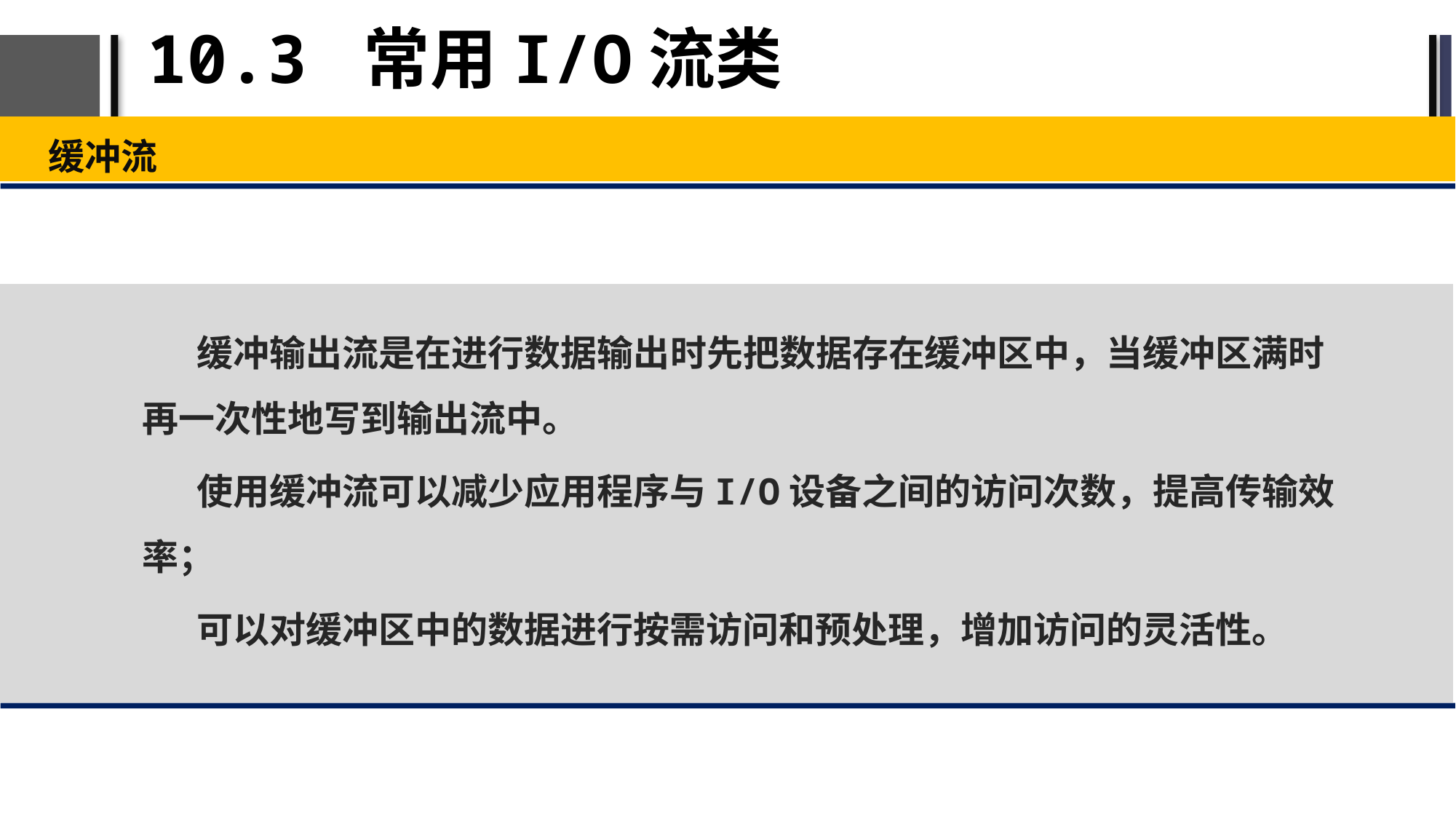

# 10.3 常用I/O流类

缓冲流

缓冲输出流是在进行数据输出时先把数据存在缓冲区中，当缓冲区满时再一次性地写到输出流中。
使用缓冲流可以减少应用程序与I/O设备之间的访问次数，提高传输效率；
可以对缓冲区中的数据进行按需访问和预处理，增加访问的灵活性。